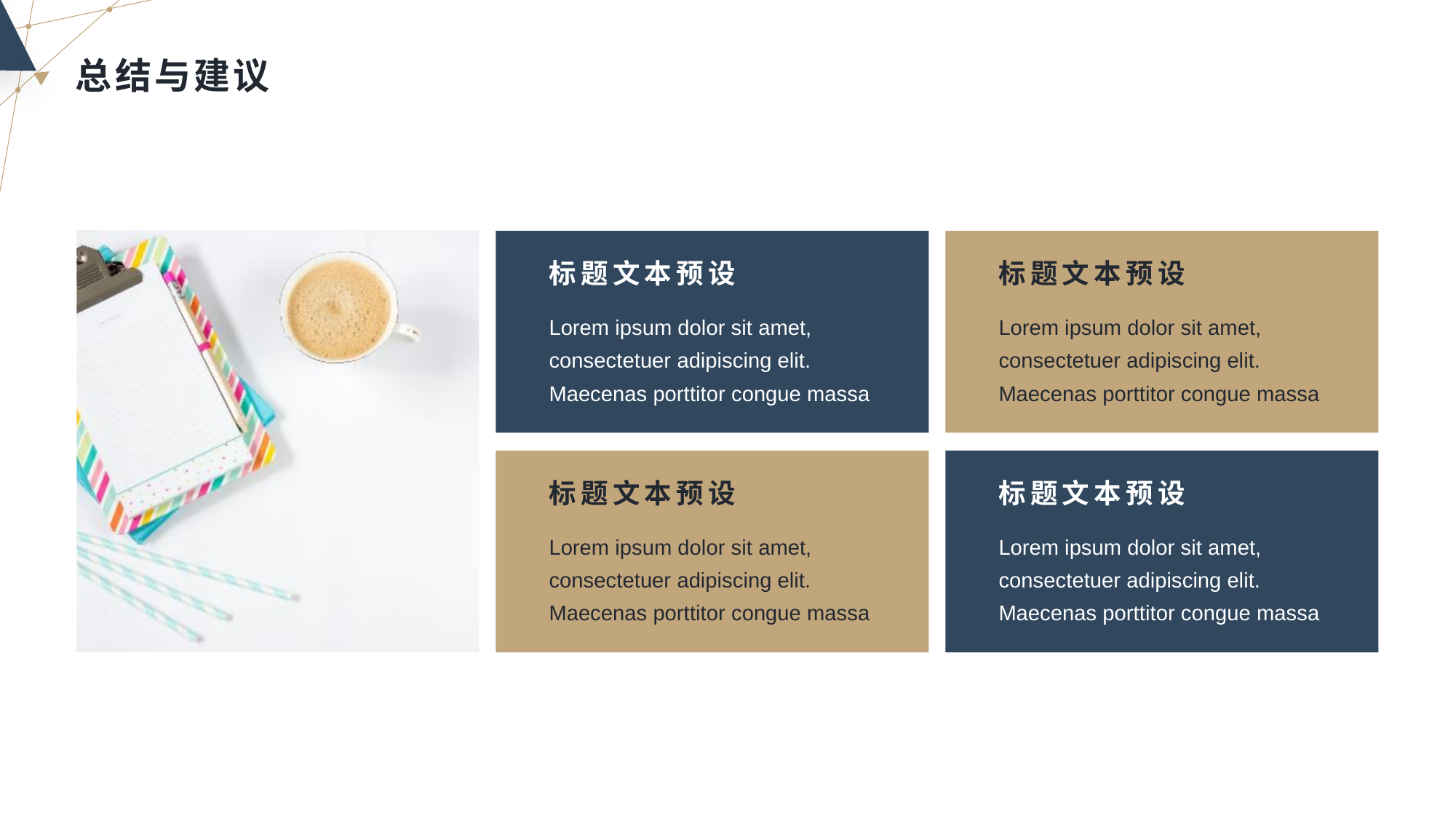

# 总结与建议

标题文本预设
Lorem ipsum dolor sit amet, consectetuer adipiscing elit. Maecenas porttitor congue massa
标题文本预设
Lorem ipsum dolor sit amet, consectetuer adipiscing elit. Maecenas porttitor congue massa

标题文本预设
Lorem ipsum dolor sit amet, consectetuer adipiscing elit. Maecenas porttitor congue massa
标题文本预设
Lorem ipsum dolor sit amet, consectetuer adipiscing elit. Maecenas porttitor congue massa